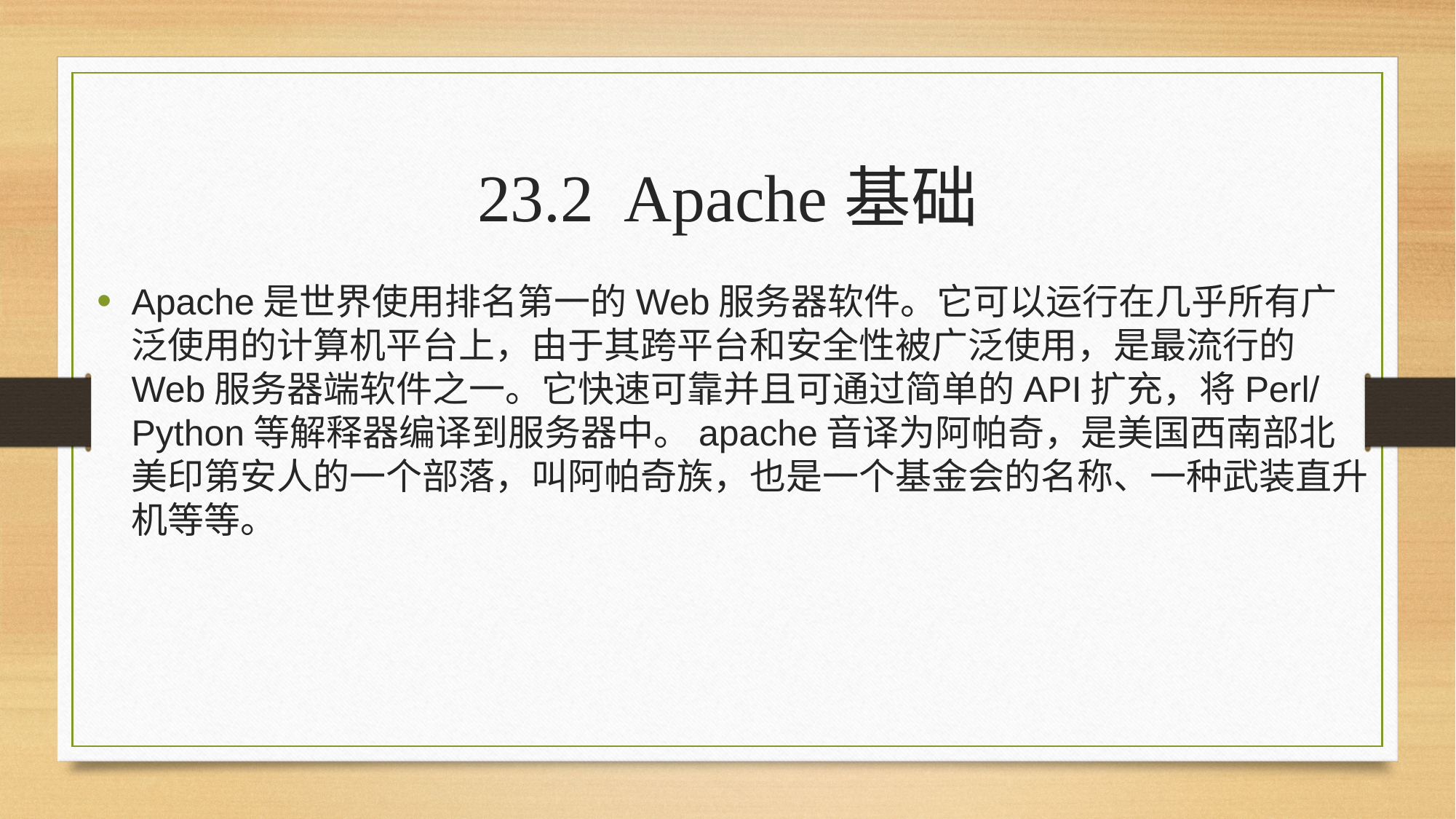

# 23.2  Apache基础
Apache是世界使用排名第一的Web服务器软件。它可以运行在几乎所有广泛使用的计算机平台上，由于其跨平台和安全性被广泛使用，是最流行的Web服务器端软件之一。它快速可靠并且可通过简单的API扩充，将Perl/Python等解释器编译到服务器中。apache音译为阿帕奇，是美国西南部北美印第安人的一个部落，叫阿帕奇族，也是一个基金会的名称、一种武装直升机等等。